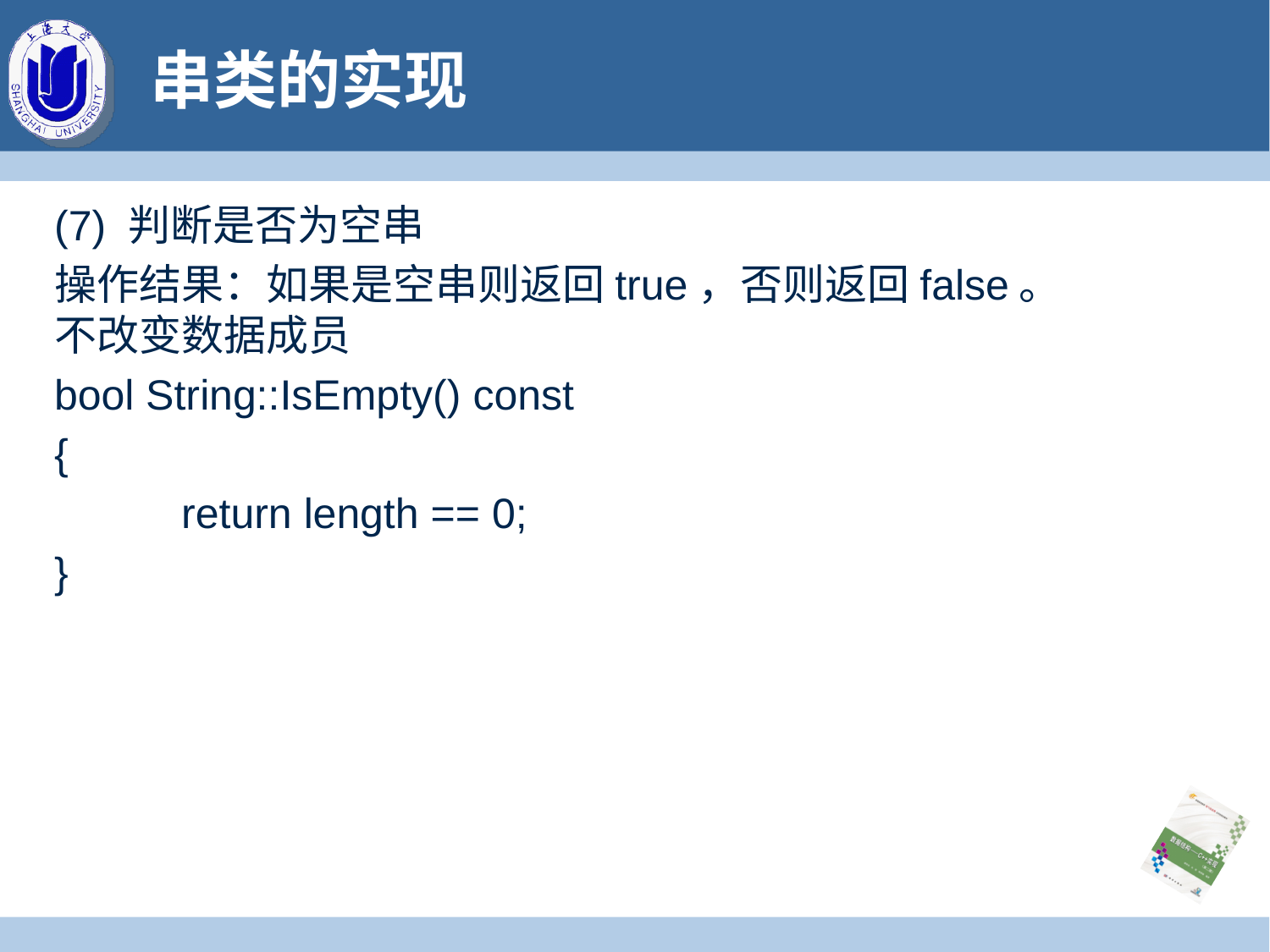

# 串类的实现
(7) 判断是否为空串
操作结果：如果是空串则返回true，否则返回false。不改变数据成员
bool String::IsEmpty() const
{
	return length == 0;
}